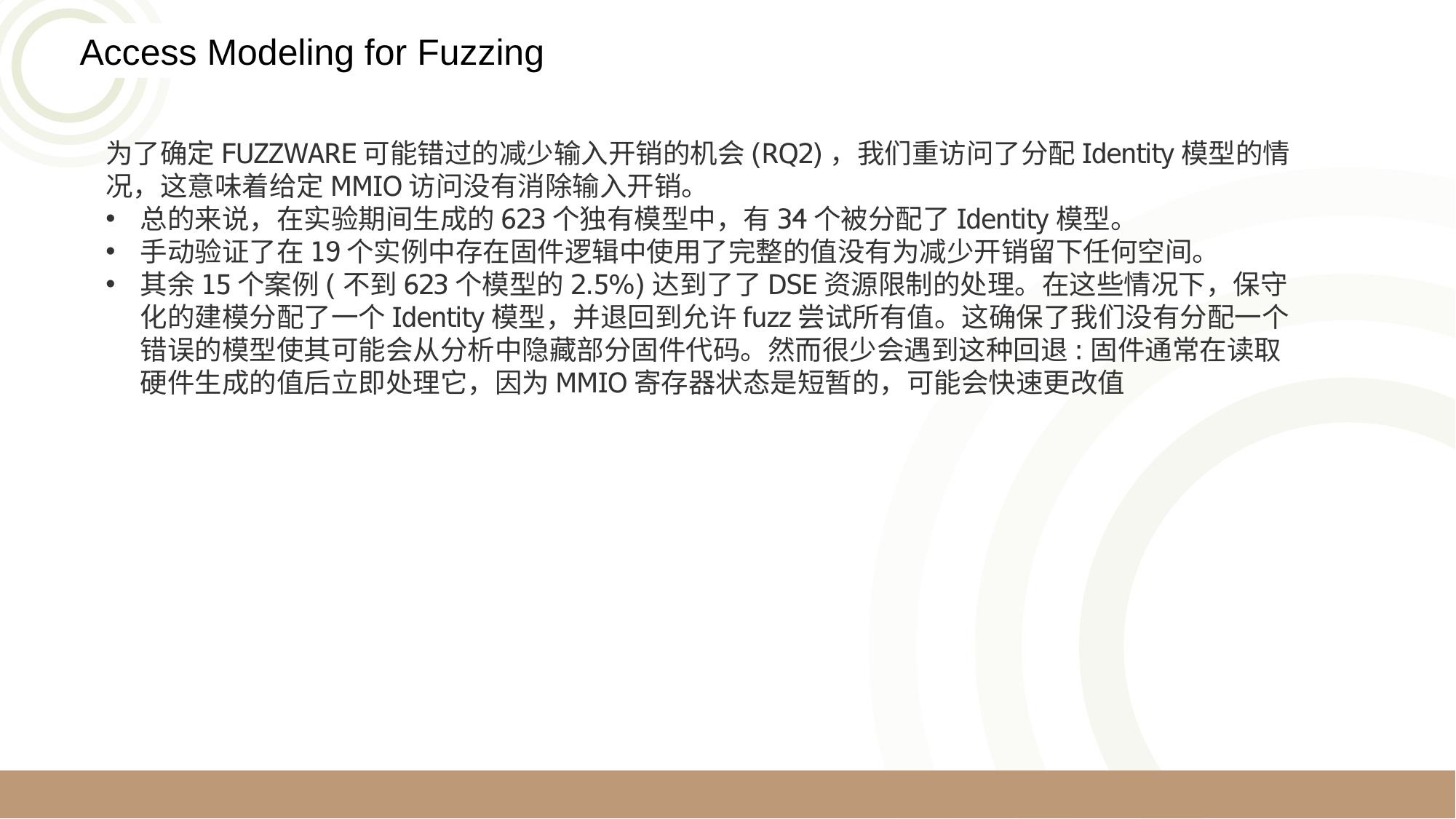

Access Modeling for Fuzzing
为了确定FUZZWARE可能错过的减少输入开销的机会(RQ2)，我们重访问了分配Identity模型的情况，这意味着给定MMIO访问没有消除输入开销。
总的来说，在实验期间生成的623个独有模型中，有34个被分配了Identity模型。
手动验证了在19个实例中存在固件逻辑中使用了完整的值没有为减少开销留下任何空间。
其余15个案例(不到623个模型的2.5%)达到了了DSE资源限制的处理。在这些情况下，保守化的建模分配了一个Identity模型，并退回到允许fuzz尝试所有值。这确保了我们没有分配一个错误的模型使其可能会从分析中隐藏部分固件代码。然而很少会遇到这种回退:固件通常在读取硬件生成的值后立即处理它，因为MMIO寄存器状态是短暂的，可能会快速更改值